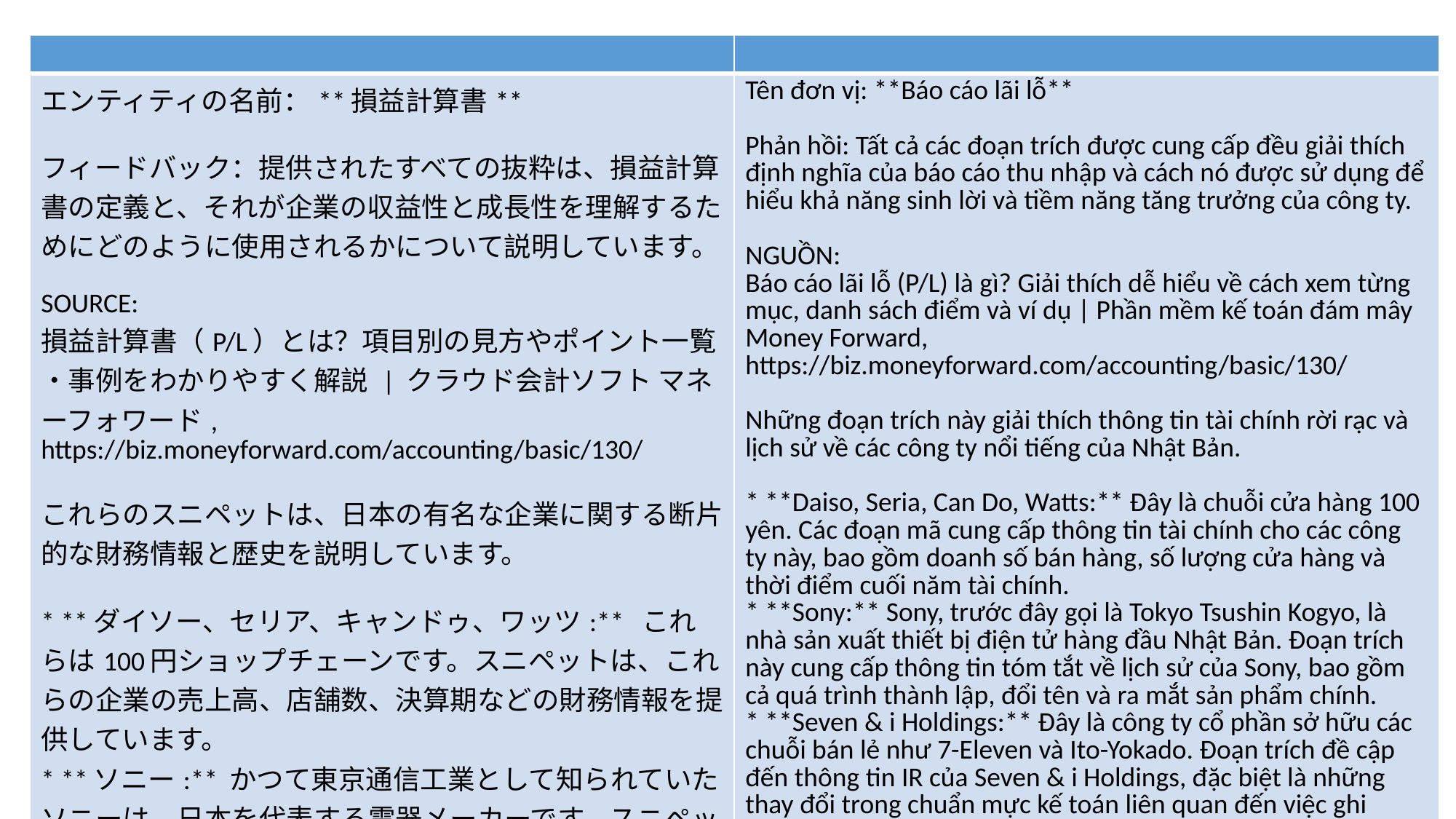

|  |  |
| --- | --- |
| エンティティの名前：\*\*損益計算書\*\* フィードバック：提供されたすべての抜粋は、損益計算書の定義と、それが企業の収益性と成長性を理解するためにどのように使用されるかについて説明しています。 SOURCE: 損益計算書（P/L）とは？項目別の見方やポイント一覧・事例をわかりやすく解説 | クラウド会計ソフト マネーフォワード, https://biz.moneyforward.com/accounting/basic/130/ これらのスニペットは、日本の有名な企業に関する断片的な財務情報と歴史を説明しています。 \* \*\*ダイソー、セリア、キャンドゥ、ワッツ:\*\* これらは100円ショップチェーンです。スニペットは、これらの企業の売上高、店舗数、決算期などの財務情報を提供しています。 \* \*\*ソニー:\*\* かつて東京通信工業として知られていたソニーは、日本を代表する電器メーカーです。スニペットは、ソニーの設立、社名変更、主要製品の発売などの歴史を簡単に紹介しています。 \* \*\*セブン＆アイ・ホールディングス:\*\* これは、セブン-イレブンやイトーヨーカドーなどの小売チェーンを傘下に持つ持株会社です。スニペットは、セブン＆アイ・ホールディングスのIR情報、特に収益認識に関する会計基準の変更について言及しています。 これらのスニペットは、各企業の財務状況や歴史の一部を垣間見せていますが、完全な全体像を把握するには、より詳細な情報が必要です。 SOURCE: ダイソー･セリア･キャンドゥ･ワッツの業績推移：売上高･利益率 | ポジテン, https://positen.jp/9229 | Tên đơn vị: \*\*Báo cáo lãi lỗ\*\* Phản hồi: Tất cả các đoạn trích được cung cấp đều giải thích định nghĩa của báo cáo thu nhập và cách nó được sử dụng để hiểu khả năng sinh lời và tiềm năng tăng trưởng của công ty. NGUỒN: Báo cáo lãi lỗ (P/L) là gì? Giải thích dễ hiểu về cách xem từng mục, danh sách điểm và ví dụ | Phần mềm kế toán đám mây Money Forward, https://biz.moneyforward.com/accounting/basic/130/ Những đoạn trích này giải thích thông tin tài chính rời rạc và lịch sử về các công ty nổi tiếng của Nhật Bản. \* \*\*Daiso, Seria, Can Do, Watts:\*\* Đây là chuỗi cửa hàng 100 yên. Các đoạn mã cung cấp thông tin tài chính cho các công ty này, bao gồm doanh số bán hàng, số lượng cửa hàng và thời điểm cuối năm tài chính. \* \*\*Sony:\*\* Sony, trước đây gọi là Tokyo Tsushin Kogyo, là nhà sản xuất thiết bị điện tử hàng đầu Nhật Bản. Đoạn trích này cung cấp thông tin tóm tắt về lịch sử của Sony, bao gồm cả quá trình thành lập, đổi tên và ra mắt sản phẩm chính. \* \*\*Seven & i Holdings:\*\* Đây là công ty cổ phần sở hữu các chuỗi bán lẻ như 7-Eleven và Ito-Yokado. Đoạn trích đề cập đến thông tin IR của Seven & i Holdings, đặc biệt là những thay đổi trong chuẩn mực kế toán liên quan đến việc ghi nhận doanh thu. Những đoạn trích này cung cấp cái nhìn tổng quát về tình hình tài chính và lịch sử của mỗi công ty, nhưng cần có thông tin chi tiết hơn để có được bức tranh đầy đủ. NGUỒN: Xu hướng hoạt động của Daiso Seria Cando Watts: doanh thu và tỷ suất lợi nhuận | https://positen.jp/9229 |